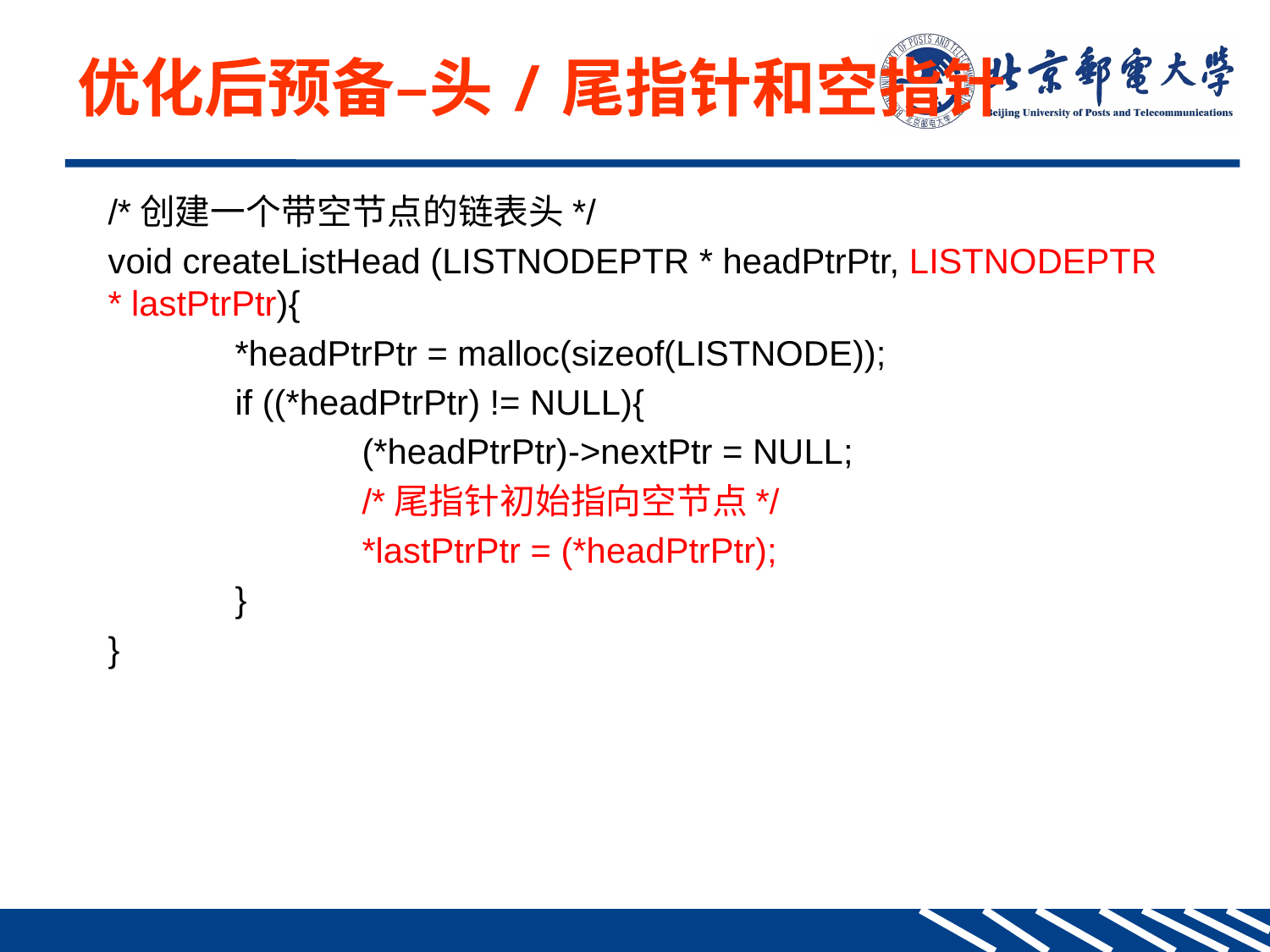

优化后预备–头/尾指针和空指针
/*创建一个带空节点的链表头*/
void createListHead (LISTNODEPTR * headPtrPtr, LISTNODEPTR * lastPtrPtr){
	*headPtrPtr = malloc(sizeof(LISTNODE));
	if ((*headPtrPtr) != NULL){
		(*headPtrPtr)->nextPtr = NULL;
		/*尾指针初始指向空节点*/
		*lastPtrPtr = (*headPtrPtr);
	}
}